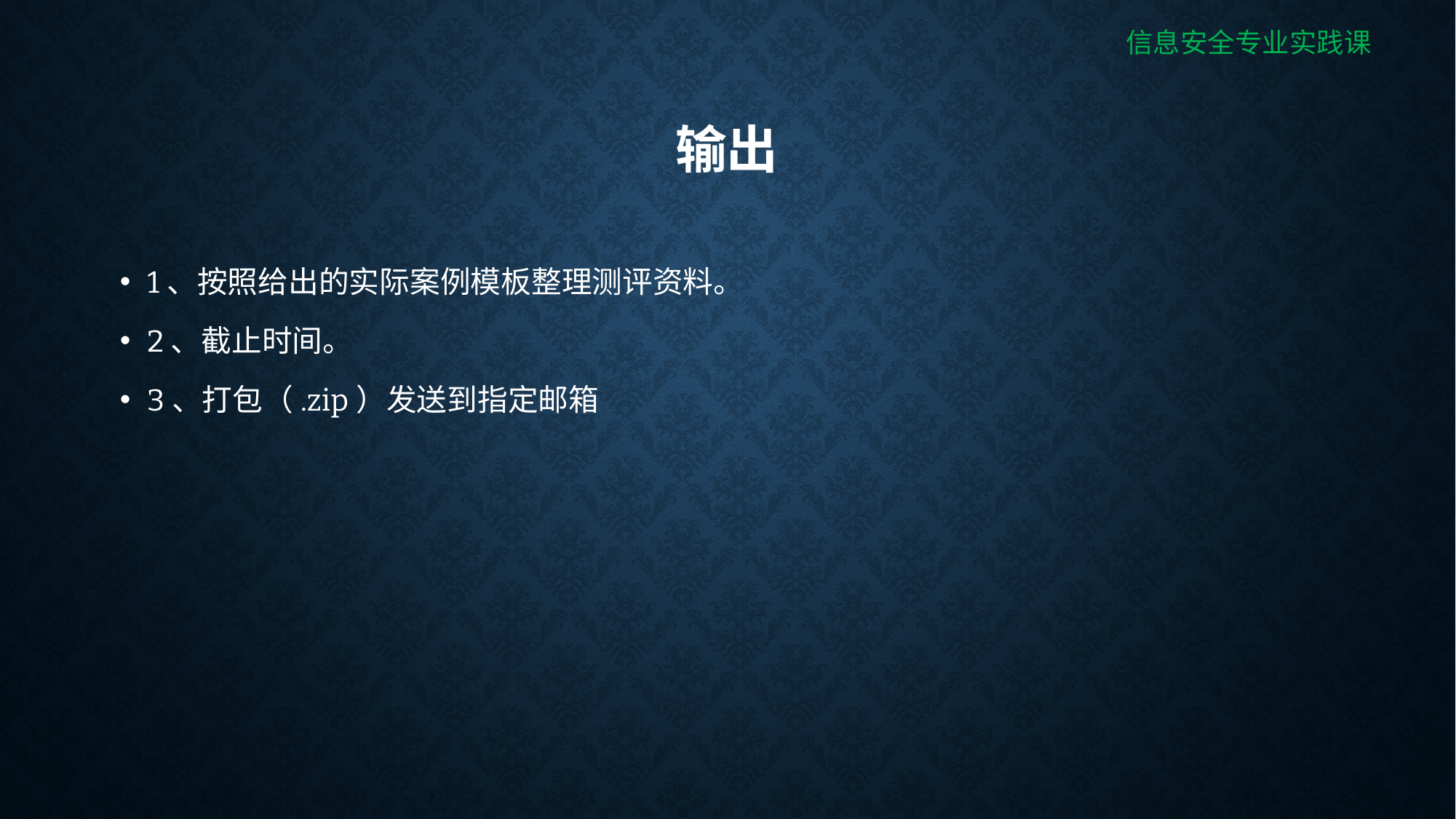

# 输出
1、按照给出的实际案例模板整理测评资料。
2、截止时间。
3、打包（.zip）发送到指定邮箱